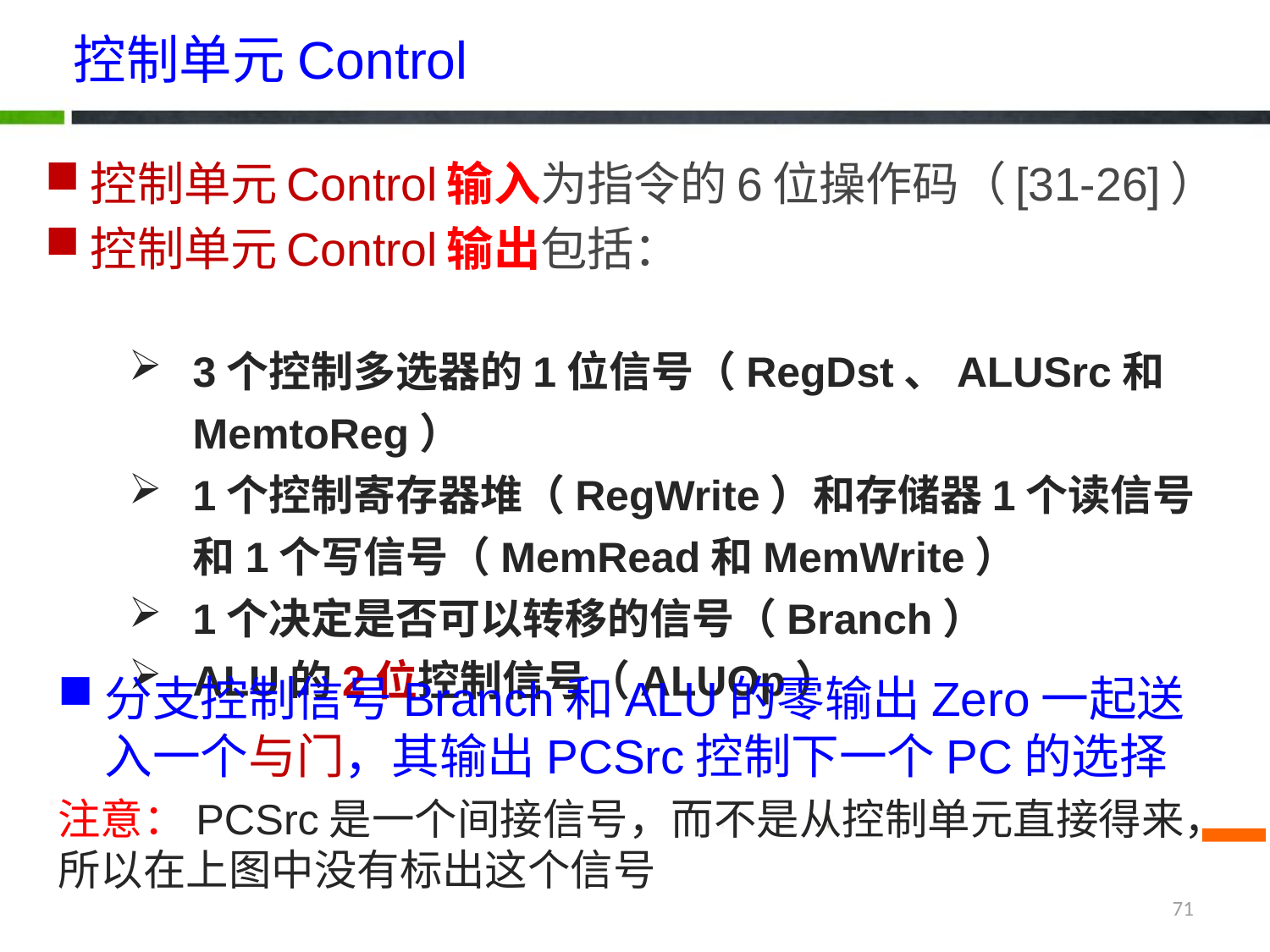

# 控制单元Control
控制单元Control输入为指令的6位操作码（[31-26]）
控制单元Control输出包括：
3个控制多选器的1位信号（RegDst、ALUSrc和MemtoReg）
1个控制寄存器堆（RegWrite）和存储器1个读信号和1个写信号（MemRead和MemWrite）
1个决定是否可以转移的信号（Branch）
ALU的2位控制信号（ALUOp）
分支控制信号Branch和ALU的零输出Zero一起送入一个与门，其输出PCSrc控制下一个PC的选择
注意：PCSrc是一个间接信号，而不是从控制单元直接得来，所以在上图中没有标出这个信号
71